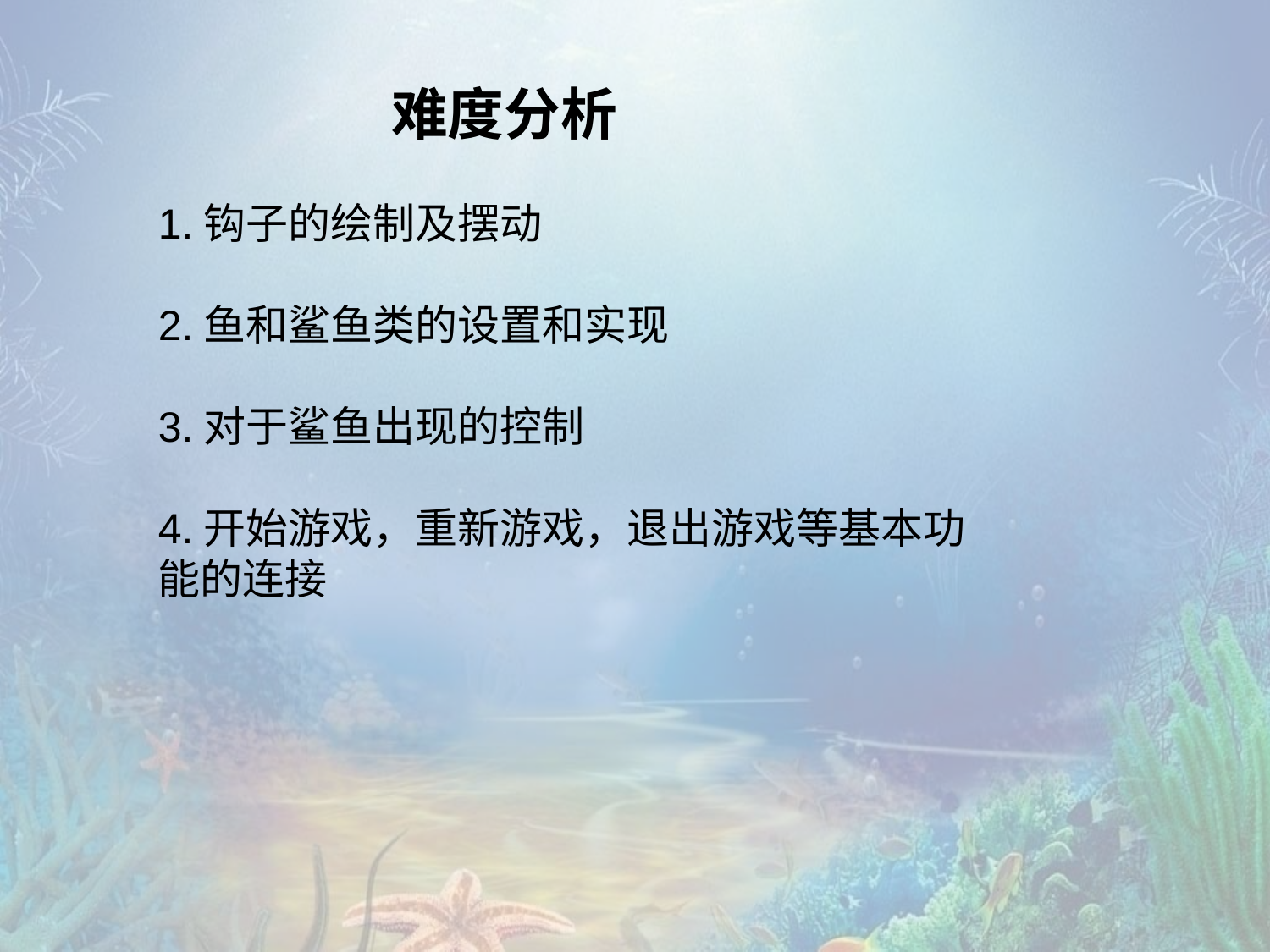

难度分析

1.钩子的绘制及摆动

2.鱼和鲨鱼类的设置和实现

3.对于鲨鱼出现的控制

4.开始游戏，重新游戏，退出游戏等基本功能的连接